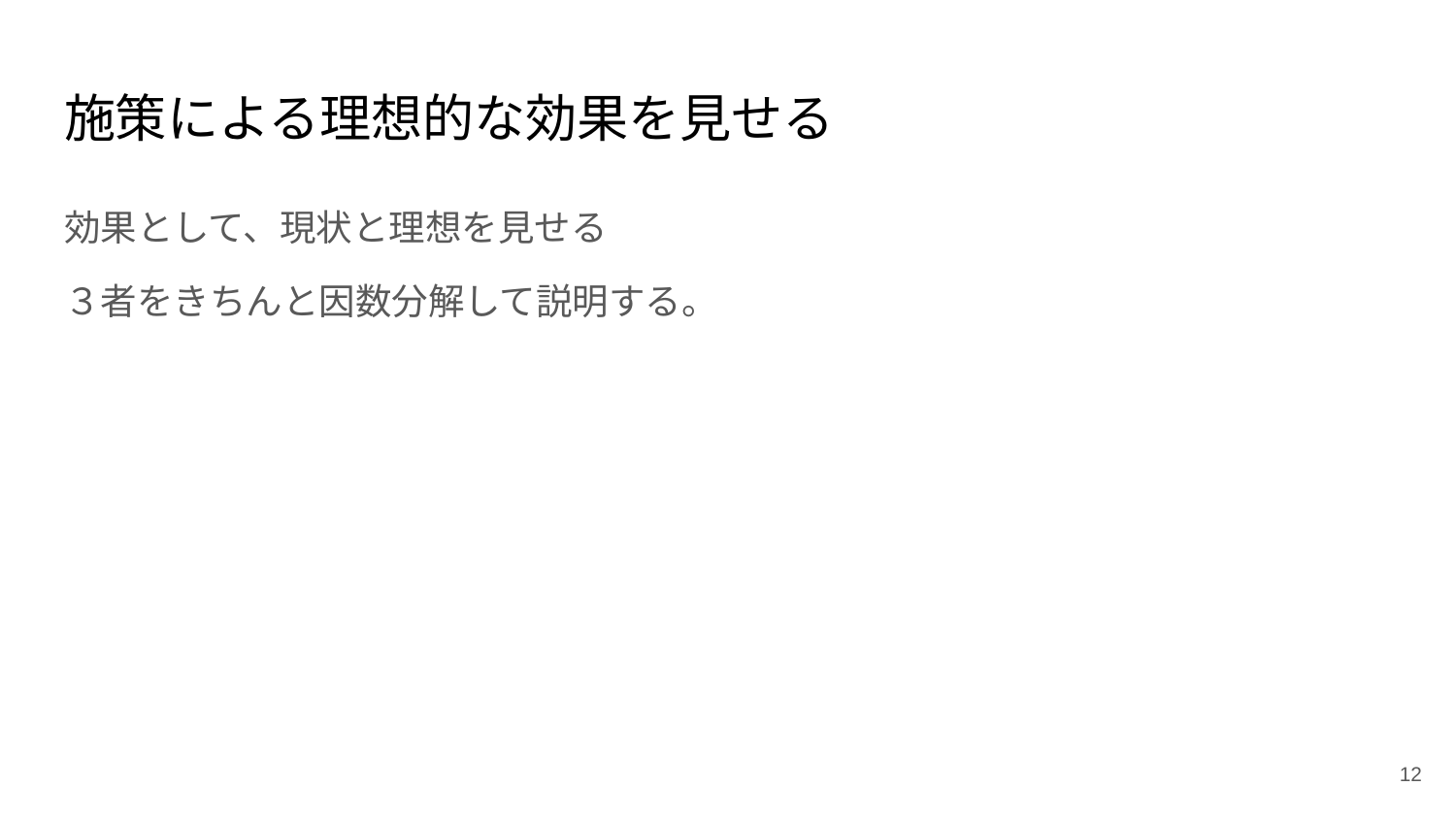

# 施策による理想的な効果を見せる
効果として、現状と理想を見せる
３者をきちんと因数分解して説明する。
12